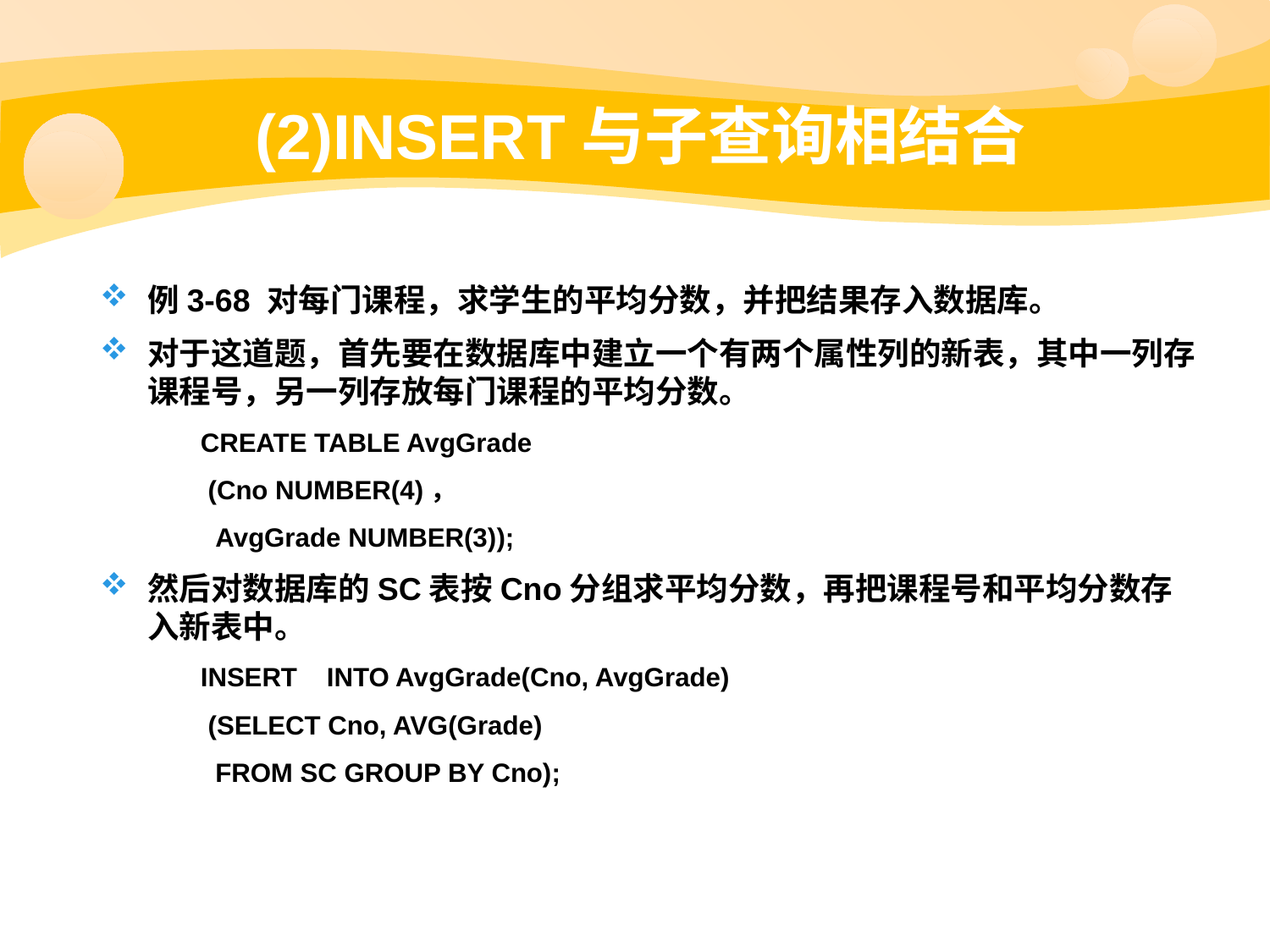

# (2)INSERT与子查询相结合
例3-68 对每门课程，求学生的平均分数，并把结果存入数据库。
对于这道题，首先要在数据库中建立一个有两个属性列的新表，其中一列存课程号，另一列存放每门课程的平均分数。
     CREATE TABLE AvgGrade
      (Cno NUMBER(4)，
       AvgGrade NUMBER(3));
然后对数据库的SC表按Cno分组求平均分数，再把课程号和平均分数存入新表中。
     INSERT    INTO AvgGrade(Cno, AvgGrade)
      (SELECT Cno, AVG(Grade)
       FROM SC GROUP BY Cno);